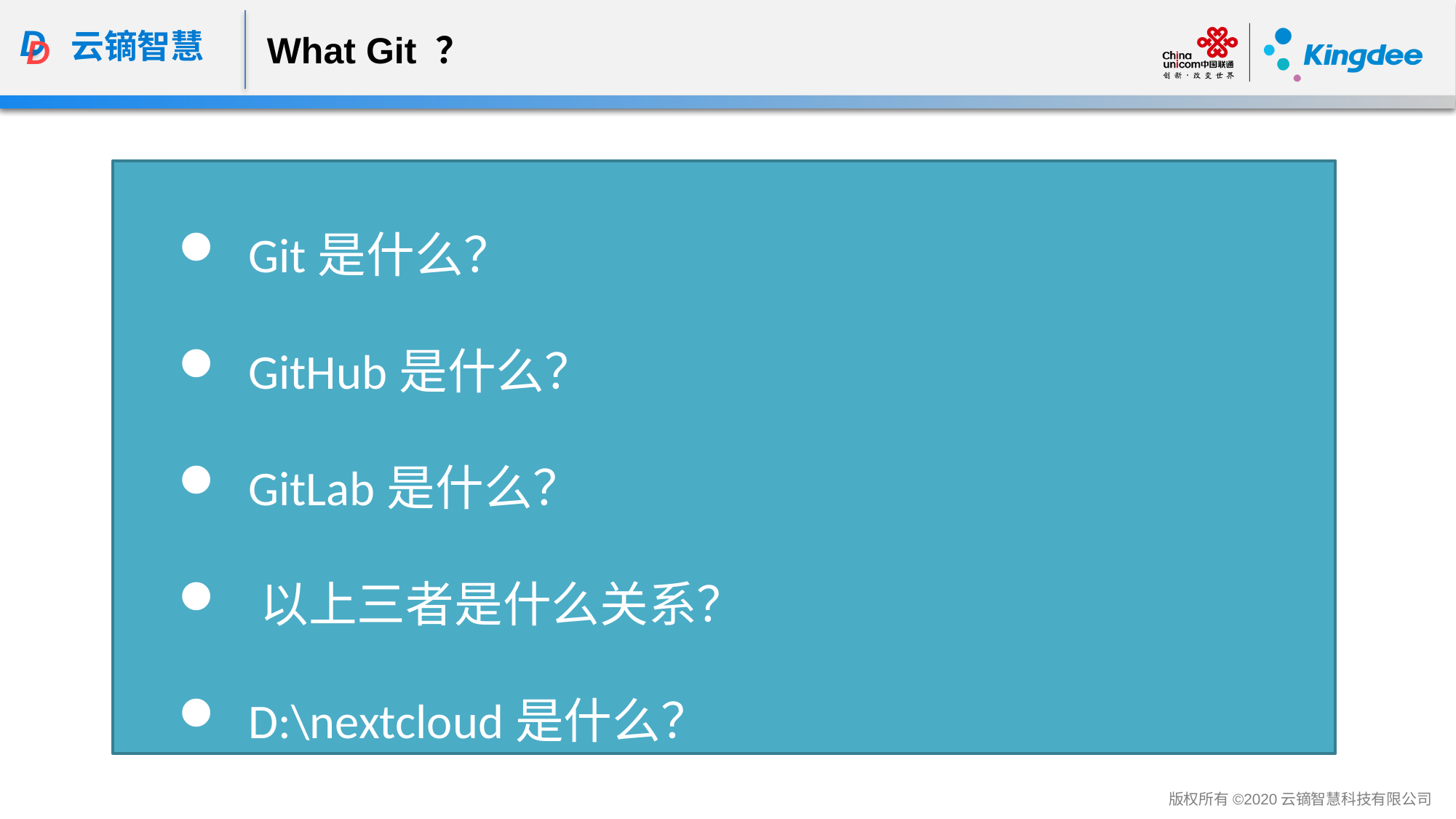

What Git ？
  Git是什么？
  GitHub是什么？
  GitLab是什么？
  以上三者是什么关系？
  D:\nextcloud是什么？